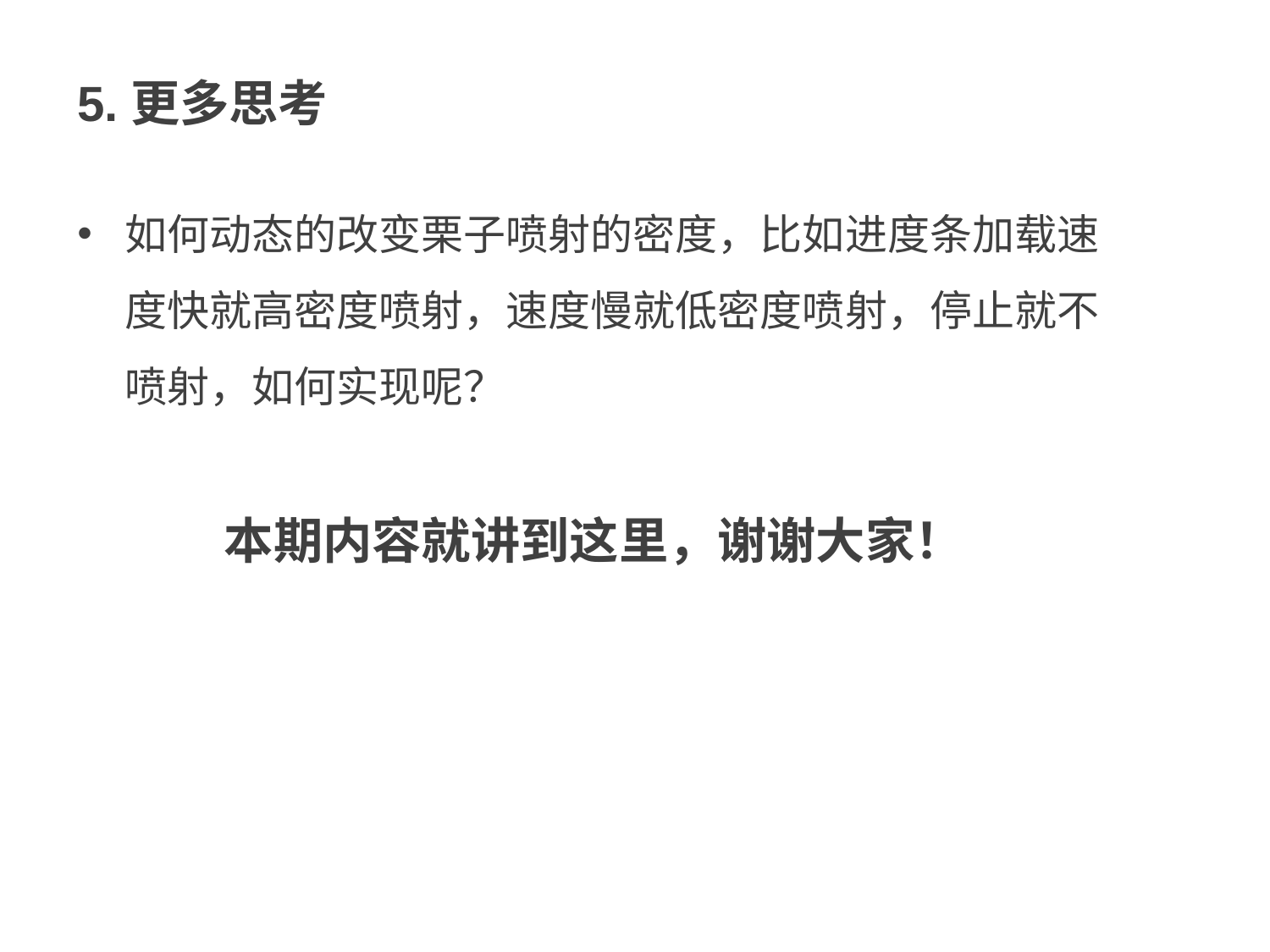

5.更多思考
如何动态的改变栗子喷射的密度，比如进度条加载速度快就高密度喷射，速度慢就低密度喷射，停止就不喷射，如何实现呢？
	本期内容就讲到这里，谢谢大家！